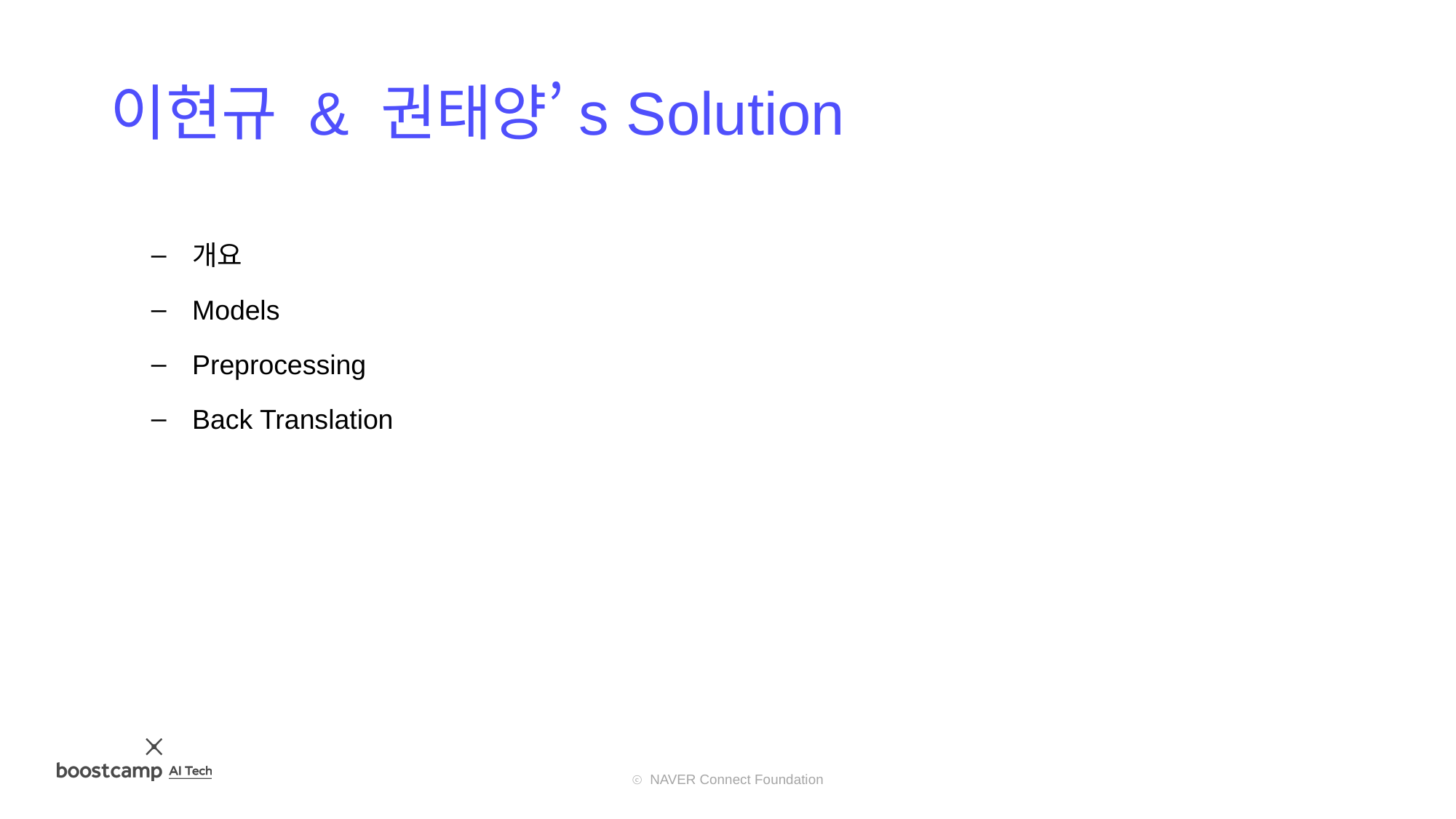

이현규 & 권태양’s Solution
개요
Models
Preprocessing
Back Translation